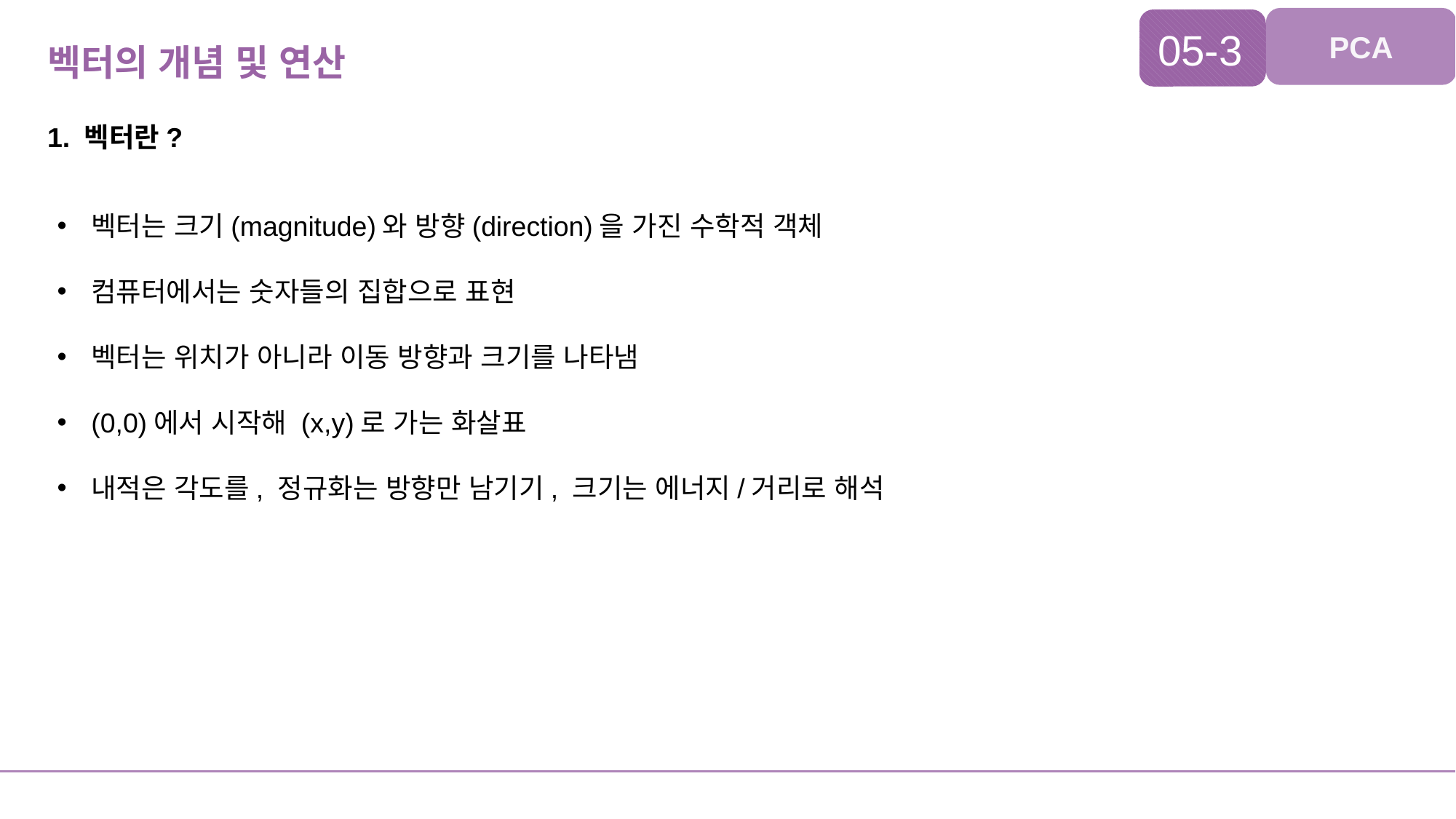

05-3
PCA
벡터의 개념 및 연산
1. 벡터란?
벡터는 크기(magnitude)와 방향(direction)을 가진 수학적 객체
컴퓨터에서는 숫자들의 집합으로 표현
벡터는 위치가 아니라 이동 방향과 크기를 나타냄
(0,0)에서 시작해 (x,y)로 가는 화살표
내적은 각도를, 정규화는 방향만 남기기, 크기는 에너지/거리로 해석